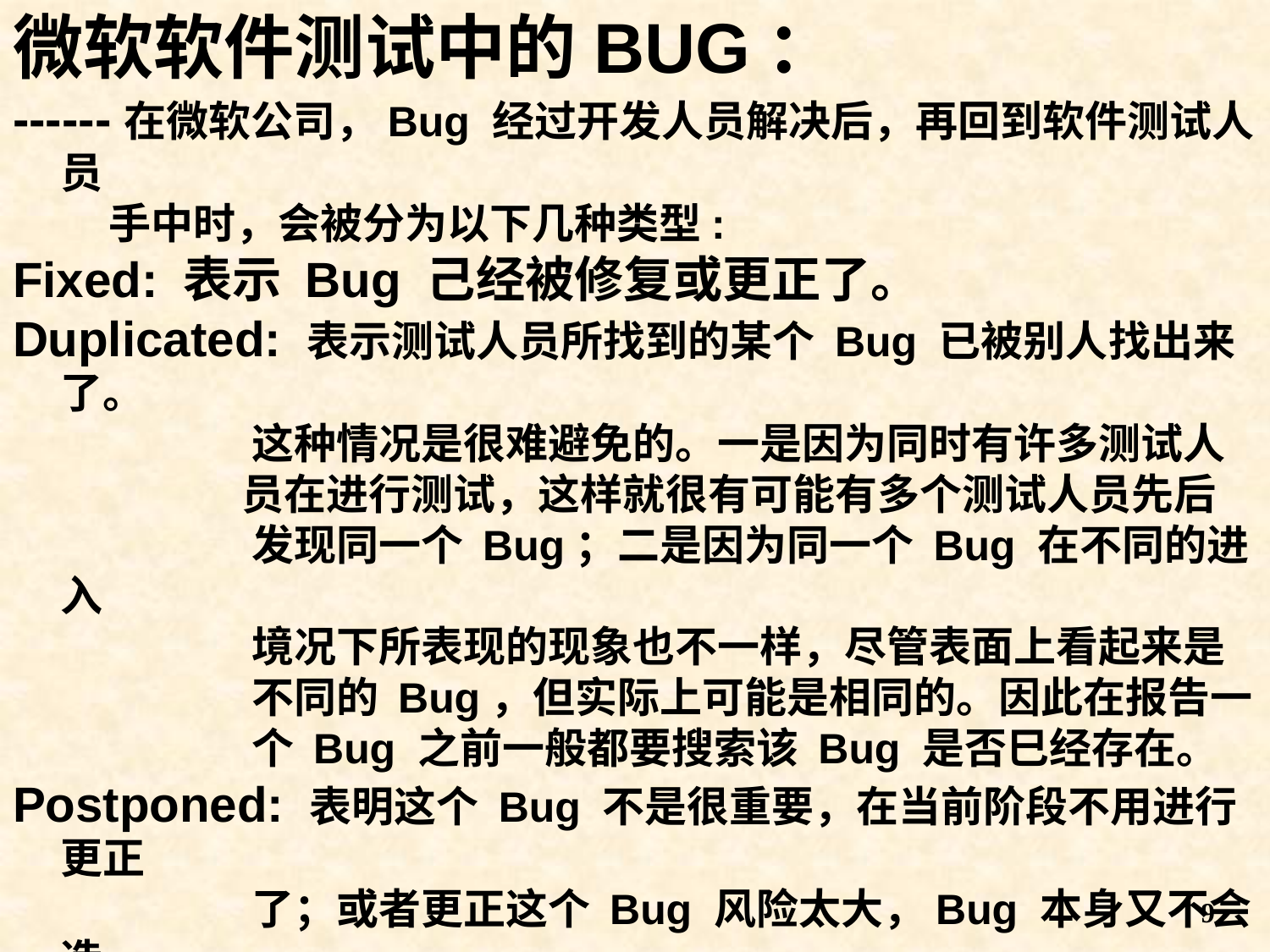

微软软件测试中的BUG：
------在微软公司，Bug 经过开发人员解决后，再回到软件测试人员
         手中时，会被分为以下几种类型:
Fixed: 表示 Bug 己经被修复或更正了。
Duplicated: 表示测试人员所找到的某个 Bug 已被别人找出来了。
                        这种情况是很难避免的。一是因为同时有许多测试人
                       员在进行测试，这样就很有可能有多个测试人员先后
                        发现同一个 Bug；二是因为同一个 Bug 在不同的进入
                        境况下所表现的现象也不一样，尽管表面上看起来是
                        不同的 Bug，但实际上可能是相同的。因此在报告一
                        个 Bug 之前一般都要搜索该 Bug 是否巳经存在。
Postponed: 表明这个 Bug 不是很重要，在当前阶段不用进行更正
                        了；或者更正这个 Bug 风险太大，Bug 本身又不会造
                        成大的影响。
By design: 测试人员认为是 Bug，不符合逻辑，也不符合用户的需
                     求，但开发人员则认为是按照项目经理的设计做的。
9